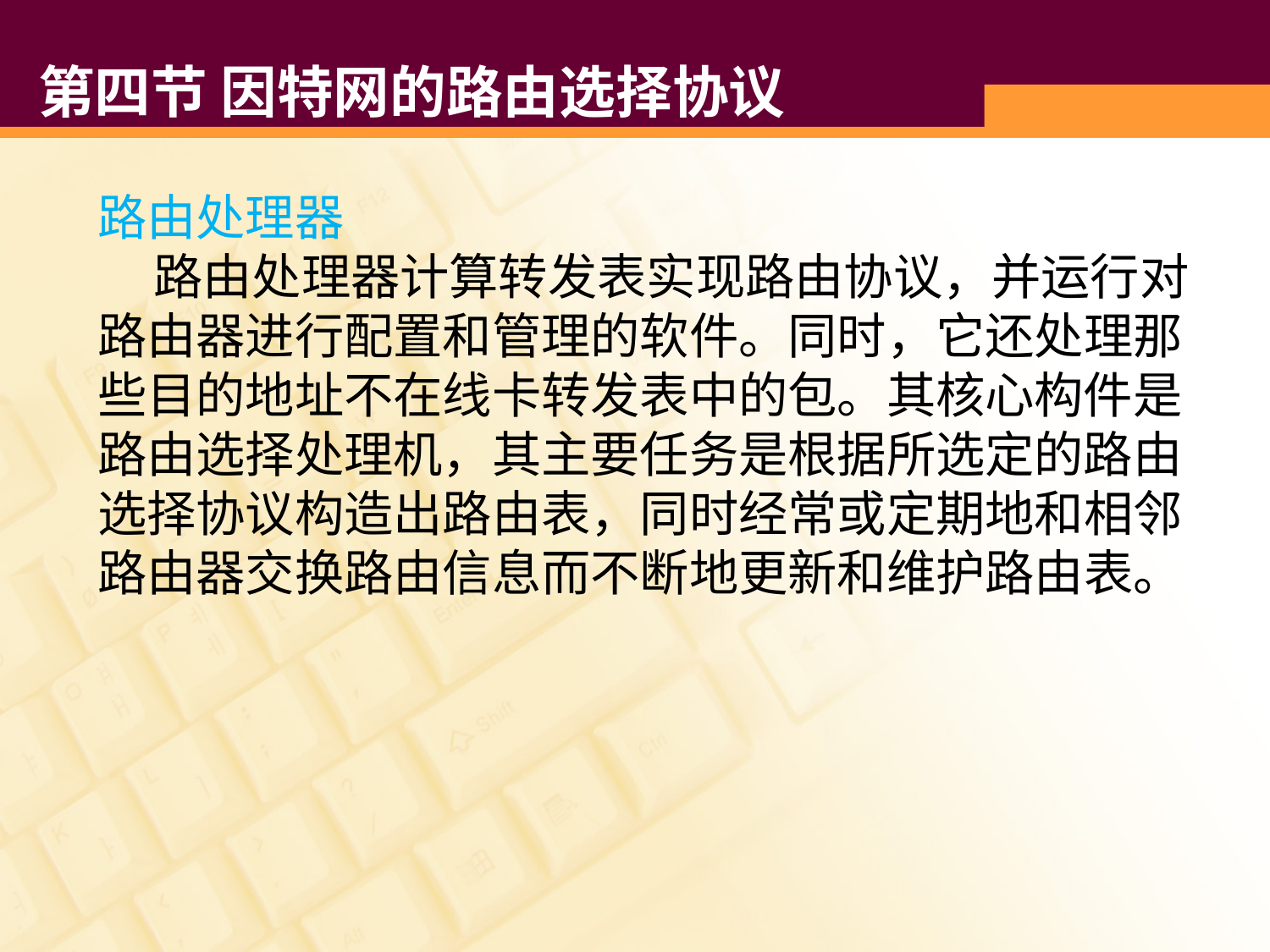

# 第四节 因特网的路由选择协议
路由处理器
    路由处理器计算转发表实现路由协议，并运行对路由器进行配置和管理的软件。同时，它还处理那些目的地址不在线卡转发表中的包。其核心构件是路由选择处理机，其主要任务是根据所选定的路由选择协议构造出路由表，同时经常或定期地和相邻路由器交换路由信息而不断地更新和维护路由表。